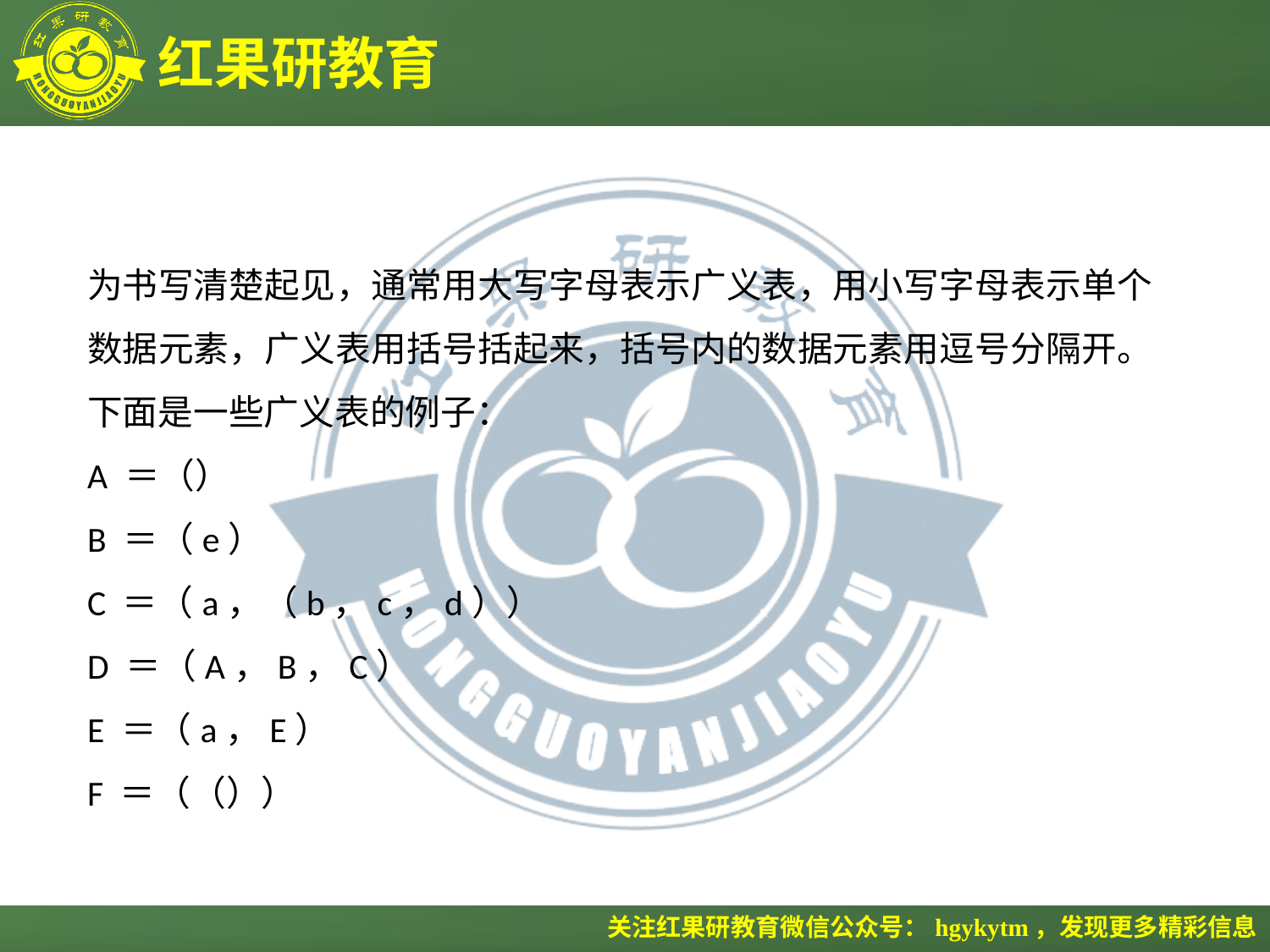

为书写清楚起见，通常用大写字母表示广义表，用小写字母表示单个数据元素，广义表用括号括起来，括号内的数据元素用逗号分隔开。下面是一些广义表的例子：
A ＝（）
B ＝（e）
C ＝（a，（b，c，d））
D ＝（A，B，C）
E ＝（a，E）
F ＝（（））